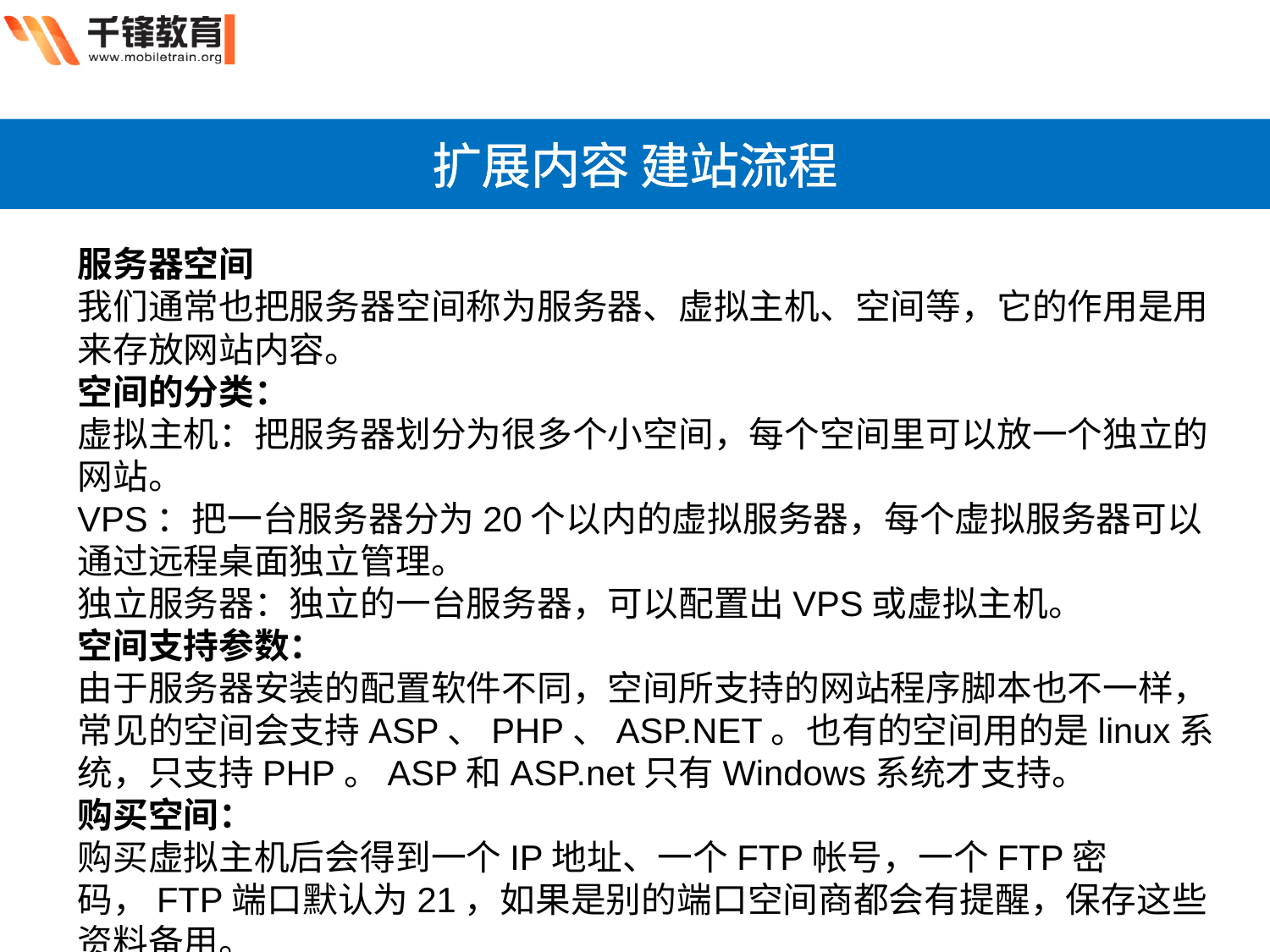

扩展内容 建站流程
服务器空间
我们通常也把服务器空间称为服务器、虚拟主机、空间等，它的作用是用来存放网站内容。
空间的分类：
虚拟主机：把服务器划分为很多个小空间，每个空间里可以放一个独立的网站。
VPS：把一台服务器分为20个以内的虚拟服务器，每个虚拟服务器可以通过远程桌面独立管理。
独立服务器：独立的一台服务器，可以配置出VPS或虚拟主机。
空间支持参数：
由于服务器安装的配置软件不同，空间所支持的网站程序脚本也不一样，常见的空间会支持ASP、PHP、ASP.NET。也有的空间用的是linux系统，只支持PHP。ASP和ASP.net只有Windows系统才支持。
购买空间：
购买虚拟主机后会得到一个IP地址、一个FTP帐号，一个FTP密码，FTP端口默认为21，如果是别的端口空间商都会有提醒，保存这些资料备用。